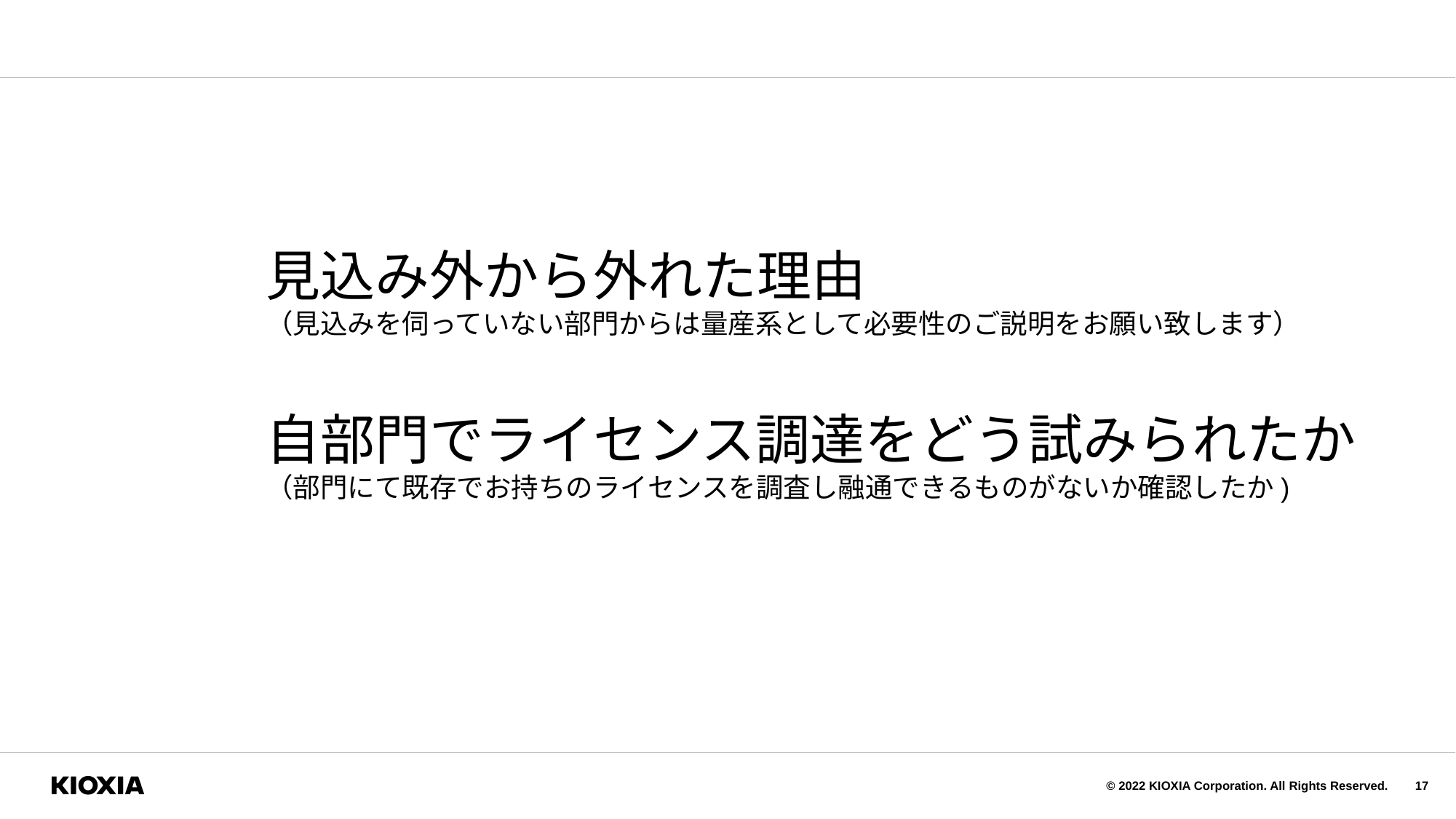

#
見込み外から外れた理由
（見込みを伺っていない部門からは量産系として必要性のご説明をお願い致します）

自部門でライセンス調達をどう試みられたか
（部門にて既存でお持ちのライセンスを調査し融通できるものがないか確認したか)